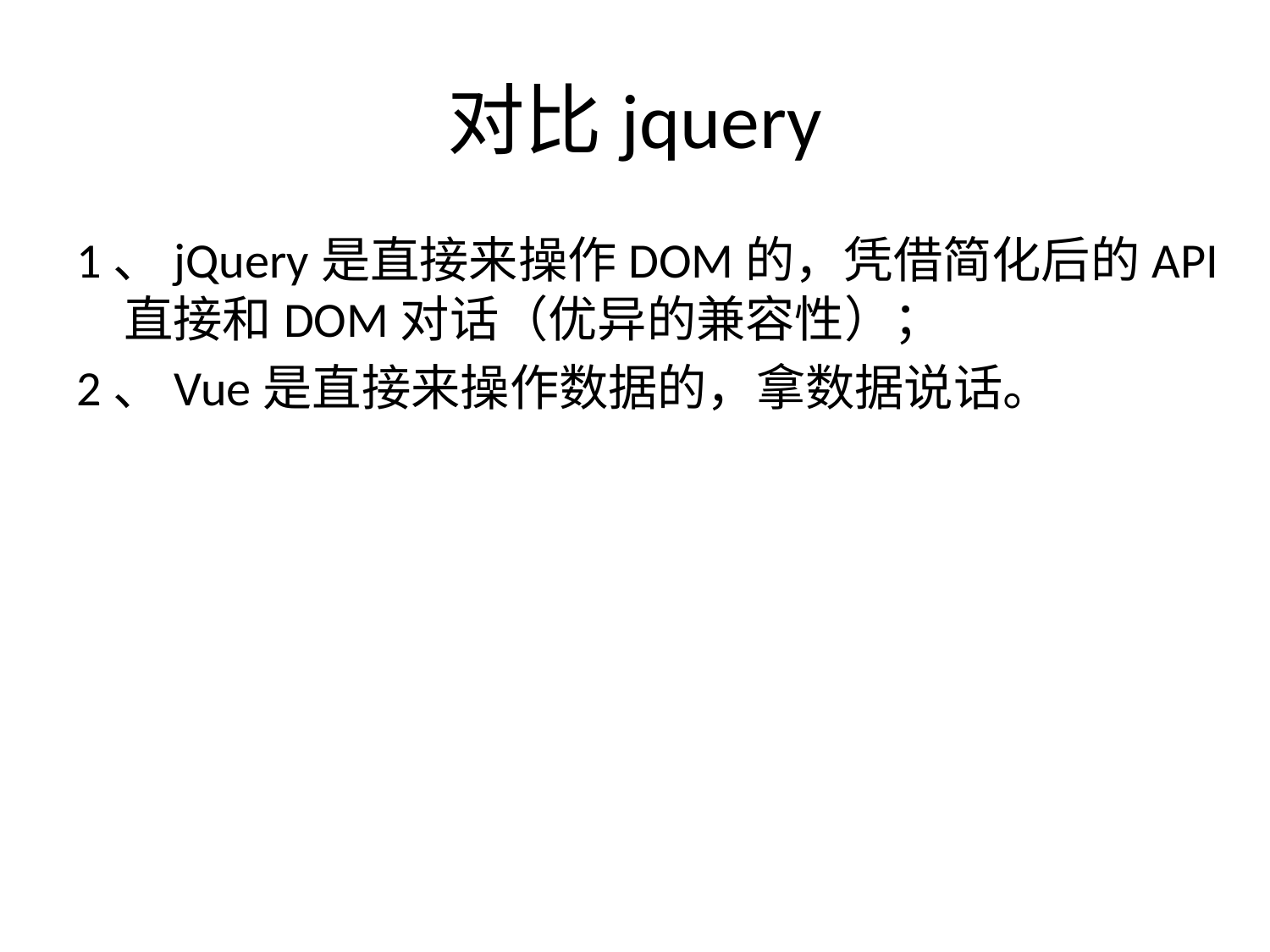

# 对比jquery
1、jQuery是直接来操作DOM的，凭借简化后的API直接和DOM对话（优异的兼容性）；
2、Vue是直接来操作数据的，拿数据说话。